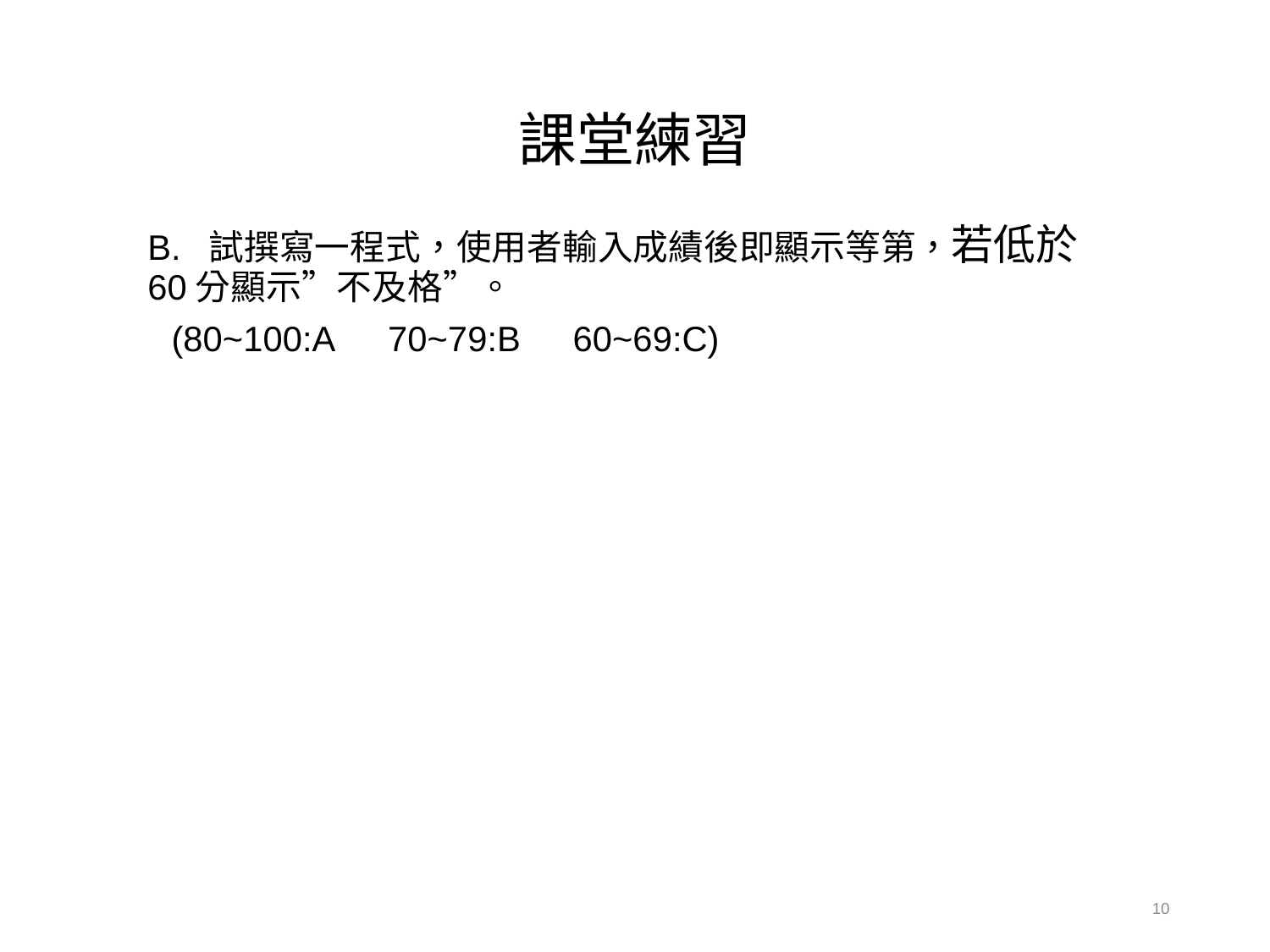

# 課堂練習
B.  試撰寫一程式，使用者輸入成績後即顯示等第，若低於60分顯示”不及格”。
	(80~100:A　70~79:B　60~69:C)

10